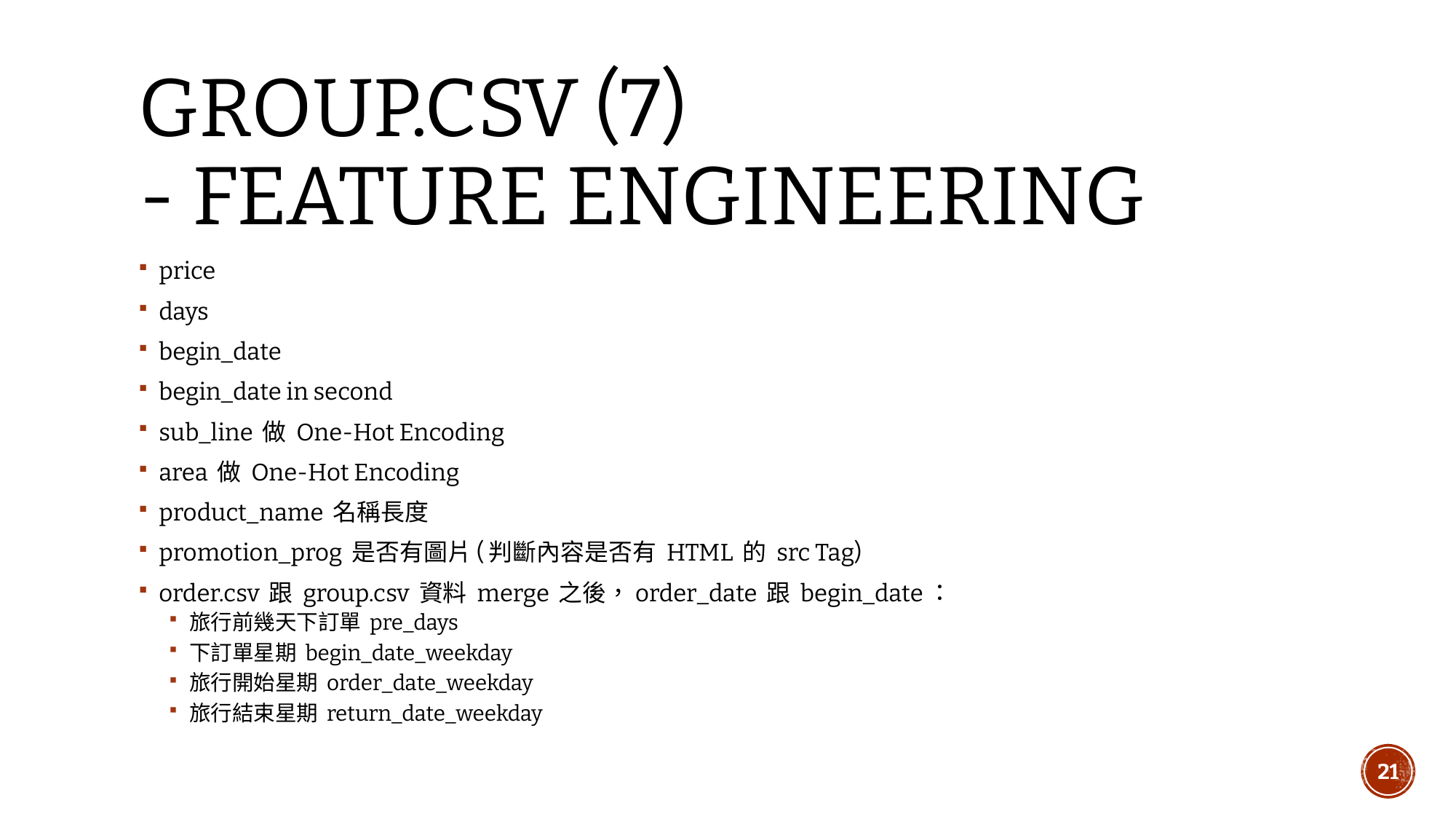

# group.csv (7) - Feature Engineering
price
days
begin_date
begin_date in second
sub_line 做 One-Hot Encoding
area 做 One-Hot Encoding
product_name 名稱長度
promotion_prog 是否有圖片(判斷內容是否有 HTML 的 src Tag)
order.csv 跟 group.csv 資料 merge 之後，order_date 跟 begin_date：
旅行前幾天下訂單 pre_days
下訂單星期 begin_date_weekday
旅行開始星期 order_date_weekday
旅行結束星期 return_date_weekday
21